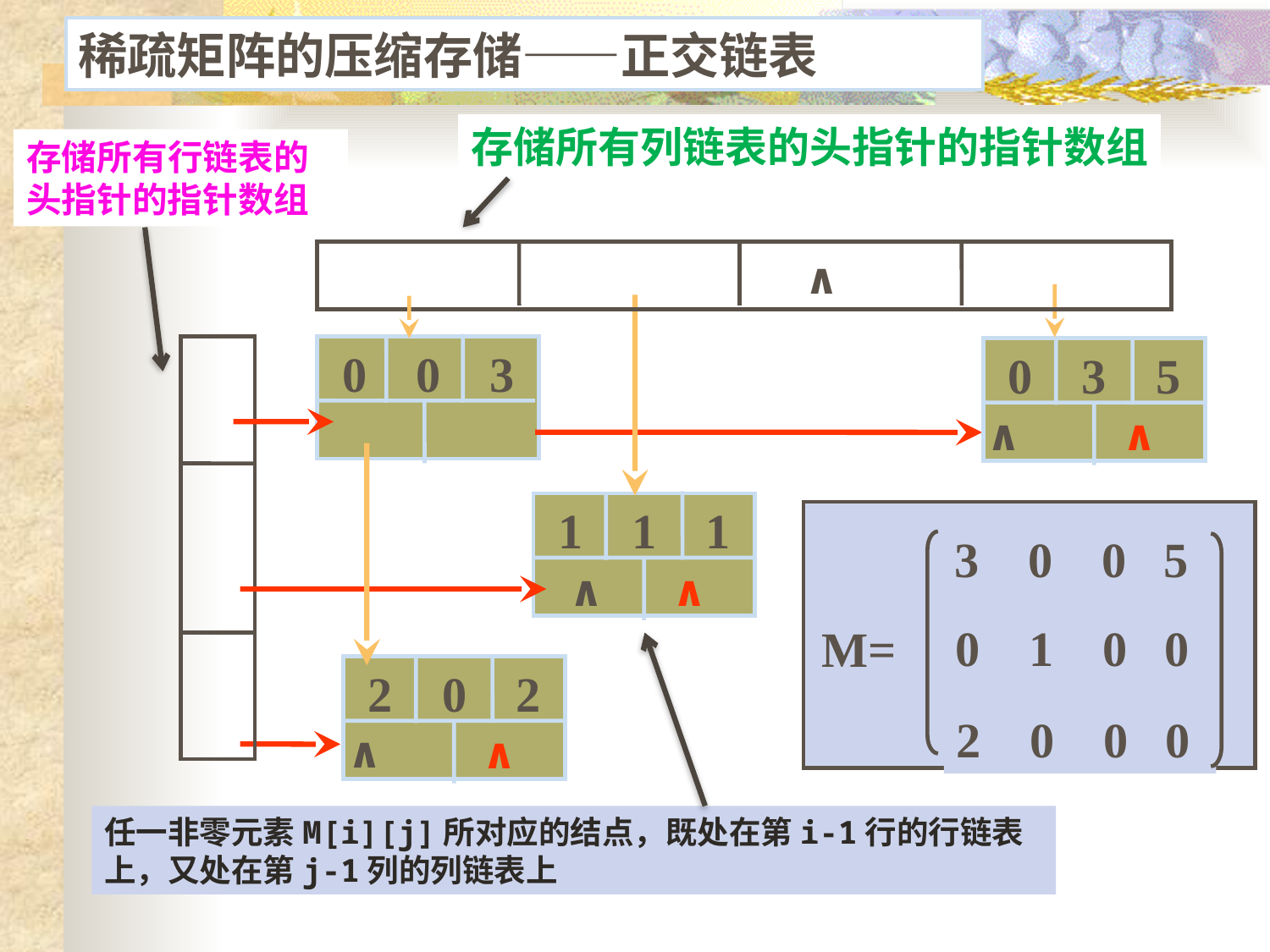

稀疏矩阵的压缩存储——正交链表
存储所有列链表的头指针的指针数组
存储所有行链表的头指针的指针数组

∧

∧

∧

∧

 0    0    3

 0    3    5

∧

 1    1    1

∧

3    0    0   5

0    1    0   0
M=
2    0    0   0

 2    0    2

∧

任一非零元素M[i][j]所对应的结点，既处在第i-1行的行链表上，又处在第j-1列的列链表上